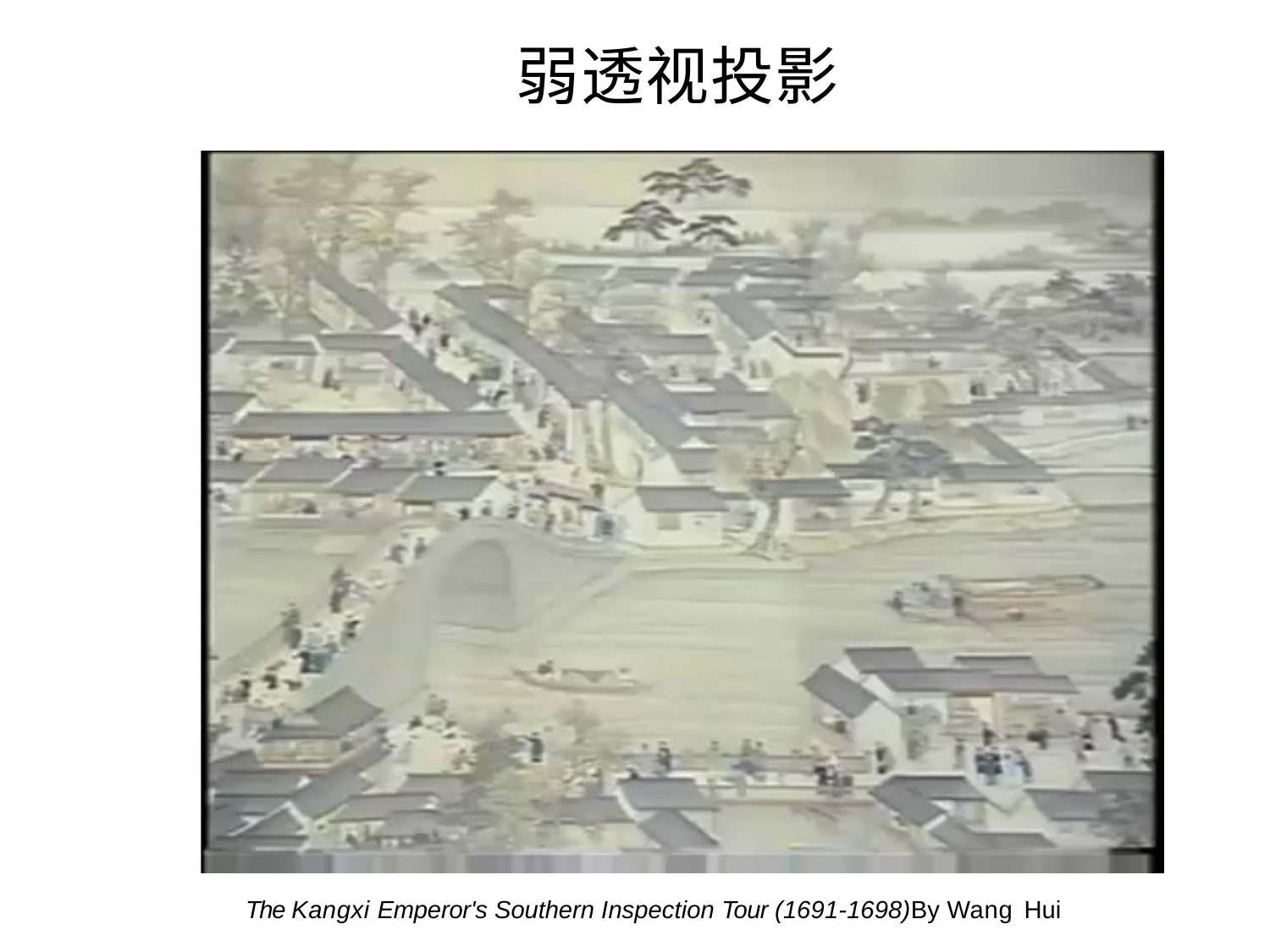

# 弱透视投影

The Kangxi Emperor's Southern Inspection Tour (1691-1698)By Wang Hui